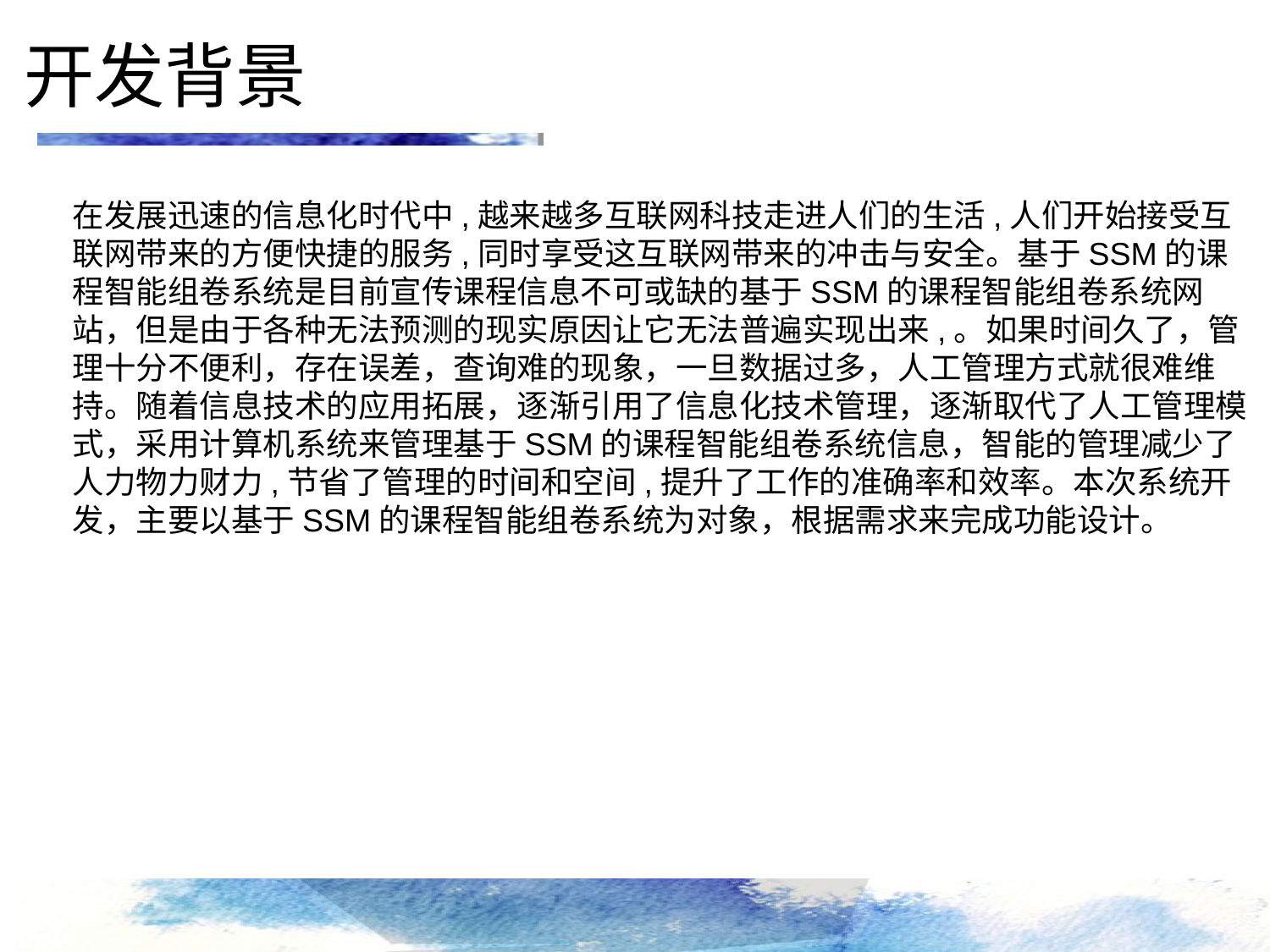

开发背景

在发展迅速的信息化时代中,越来越多互联网科技走进人们的生活,人们开始接受互联网带来的方便快捷的服务,同时享受这互联网带来的冲击与安全。基于SSM的课程智能组卷系统是目前宣传课程信息不可或缺的基于SSM的课程智能组卷系统网站，但是由于各种无法预测的现实原因让它无法普遍实现出来,。如果时间久了，管理十分不便利，存在误差，查询难的现象，一旦数据过多，人工管理方式就很难维持。随着信息技术的应用拓展，逐渐引用了信息化技术管理，逐渐取代了人工管理模式，采用计算机系统来管理基于SSM的课程智能组卷系统信息，智能的管理减少了人力物力财力,节省了管理的时间和空间,提升了工作的准确率和效率。本次系统开发，主要以基于SSM的课程智能组卷系统为对象，根据需求来完成功能设计。
点击添加文本
点击添加文本
点击添加文本
点击添加文本